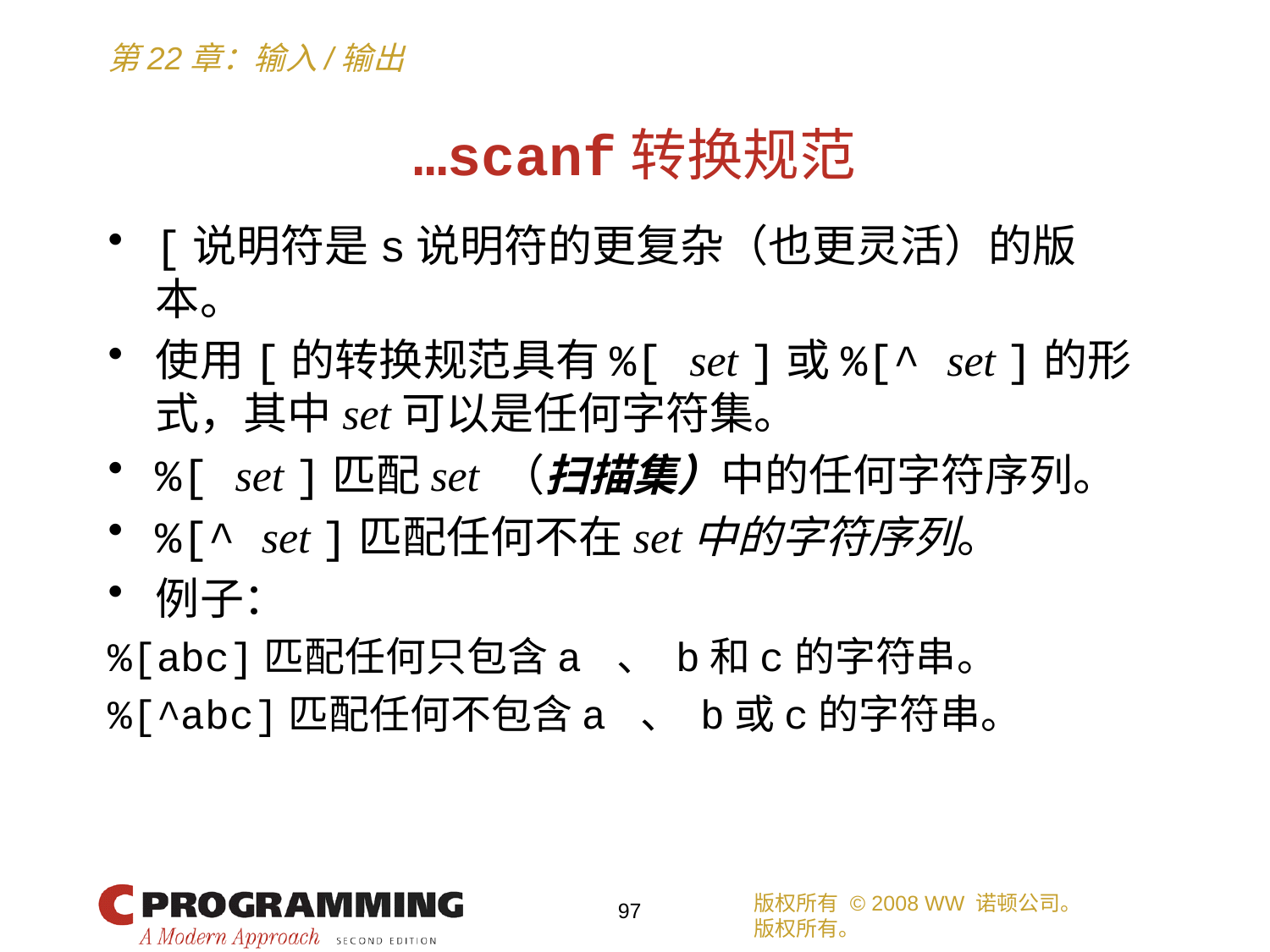

# …scanf转换规范
[说明符是s说明符的更复杂（也更灵活）的版本。
使用[的转换规范具有%[ set ]或%[^ set ]的形式，其中set可以是任何字符集。
%[ set ]匹配set （扫描集）中的任何字符序列。
%[^ set ]匹配任何不在set中的字符序列。
例子：
%[abc]匹配任何只包含a 、 b和c的字符串。
%[^abc]匹配任何不包含a 、 b或c的字符串。
版权所有 © 2008 WW 诺顿公司。
版权所有。
97